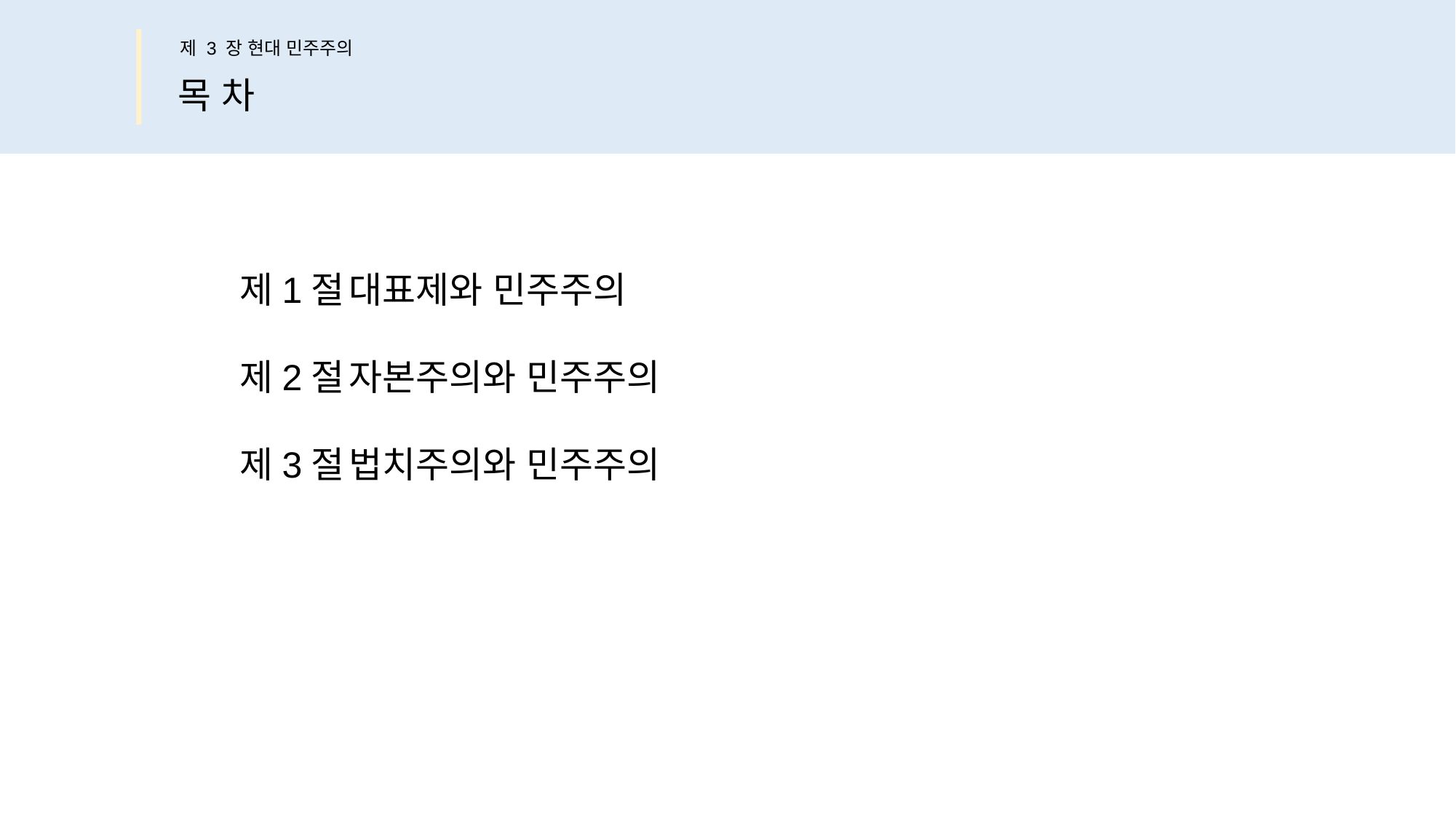

제 3 장 현대 민주주의
목 차
제1절	대표제와 민주주의
제2절	자본주의와 민주주의
제3절	법치주의와 민주주의